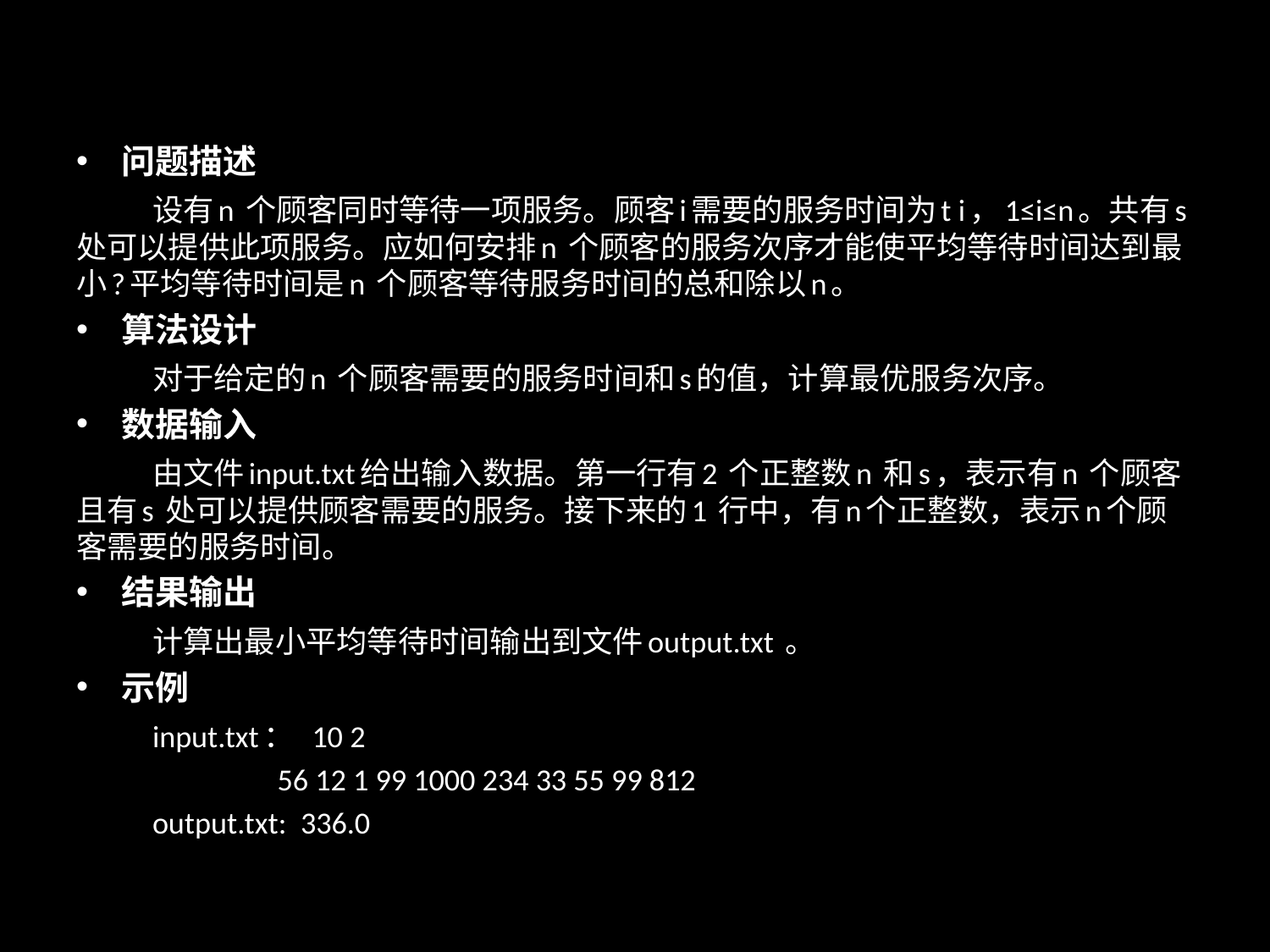

问题描述
	设有n 个顾客同时等待一项服务。顾客i需要的服务时间为t i，1≤i≤n。共有s处可以提供此项服务。应如何安排n 个顾客的服务次序才能使平均等待时间达到最小?平均等待时间是n 个顾客等待服务时间的总和除以n。
算法设计
	对于给定的n 个顾客需要的服务时间和s的值，计算最优服务次序。
数据输入
	由文件input.txt给出输入数据。第一行有2 个正整数n 和s，表示有n 个顾客且有s 处可以提供顾客需要的服务。接下来的1 行中，有n个正整数，表示n个顾客需要的服务时间。
结果输出
	计算出最小平均等待时间输出到文件output.txt 。
示例
	input.txt：  10 2
		       56 12 1 99 1000 234 33 55 99 812
	output.txt:  336.0